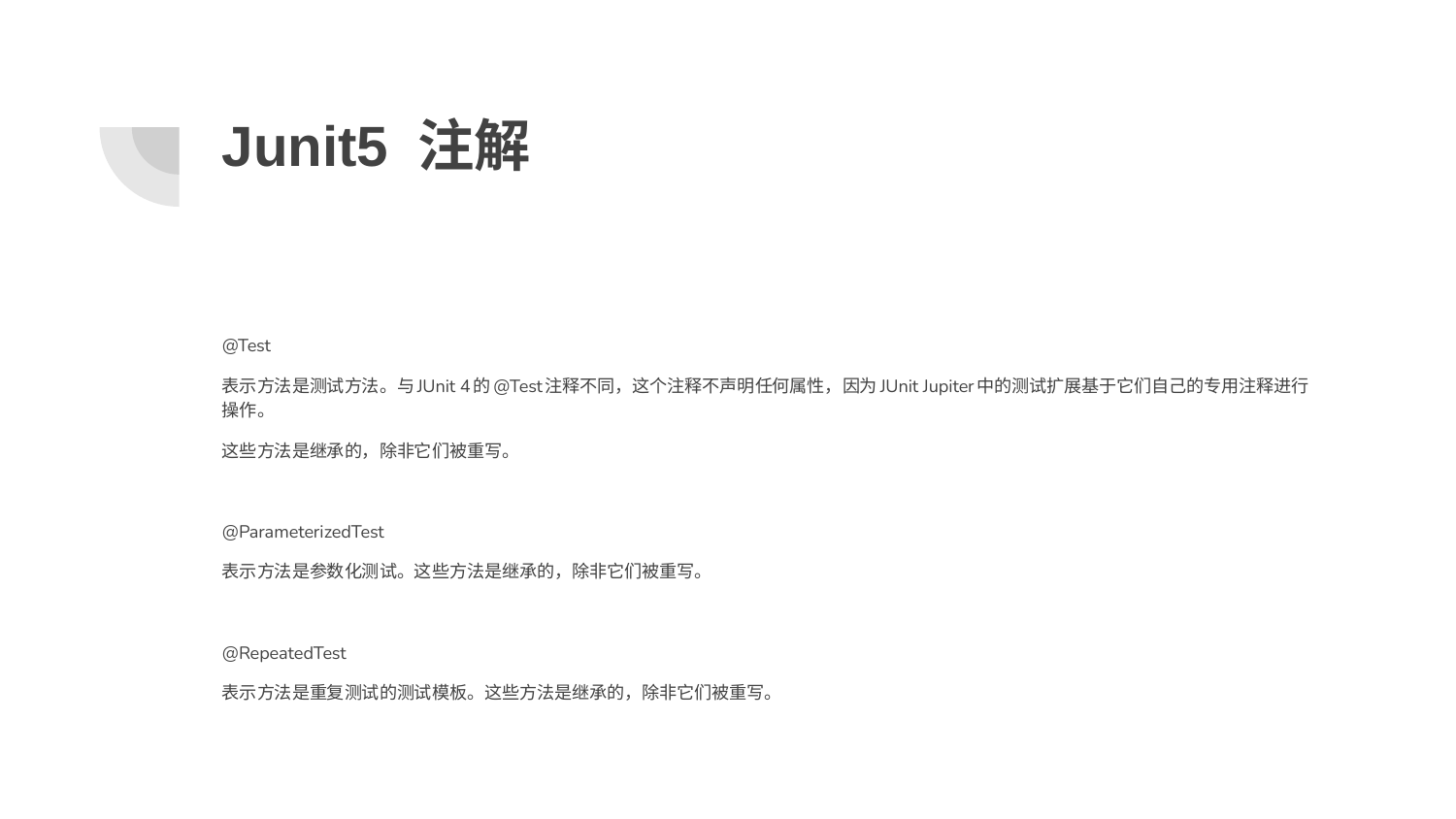

# Junit5 注解
@Test
表示方法是测试方法。与JUnit 4的@Test注释不同，这个注释不声明任何属性，因为JUnit Jupiter中的测试扩展基于它们自己的专用注释进行操作。
这些方法是继承的，除非它们被重写。

@ParameterizedTest
表示方法是参数化测试。这些方法是继承的，除非它们被重写。

@RepeatedTest
表示方法是重复测试的测试模板。这些方法是继承的，除非它们被重写。